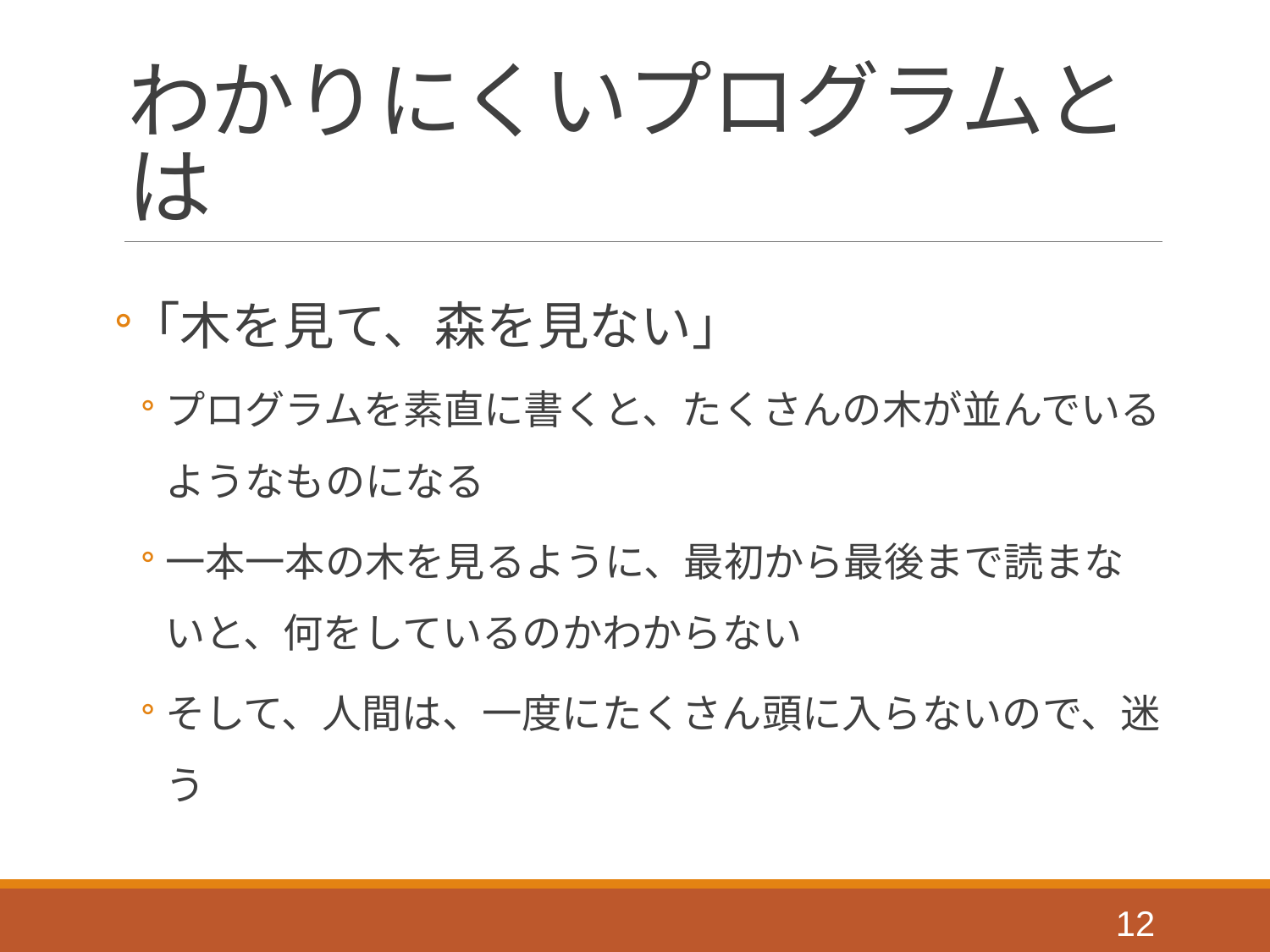

# わかりにくいプログラムとは
「木を見て、森を見ない」
プログラムを素直に書くと、たくさんの木が並んでいるようなものになる
一本一本の木を見るように、最初から最後まで読まないと、何をしているのかわからない
そして、人間は、一度にたくさん頭に入らないので、迷う
12